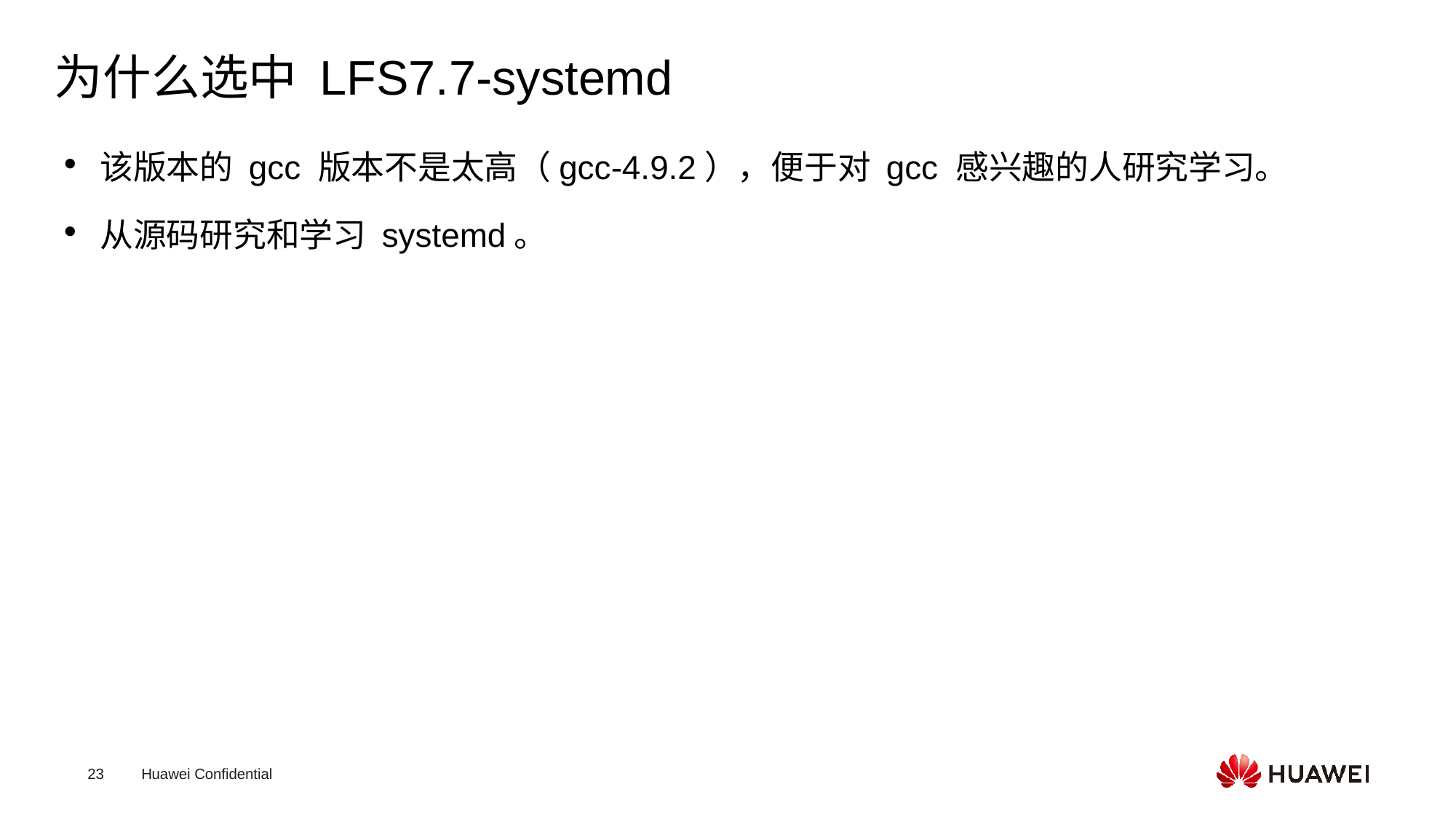

# 为什么选中 LFS7.7-systemd
该版本的 gcc 版本不是太高（gcc-4.9.2），便于对 gcc 感兴趣的人研究学习。
从源码研究和学习 systemd。